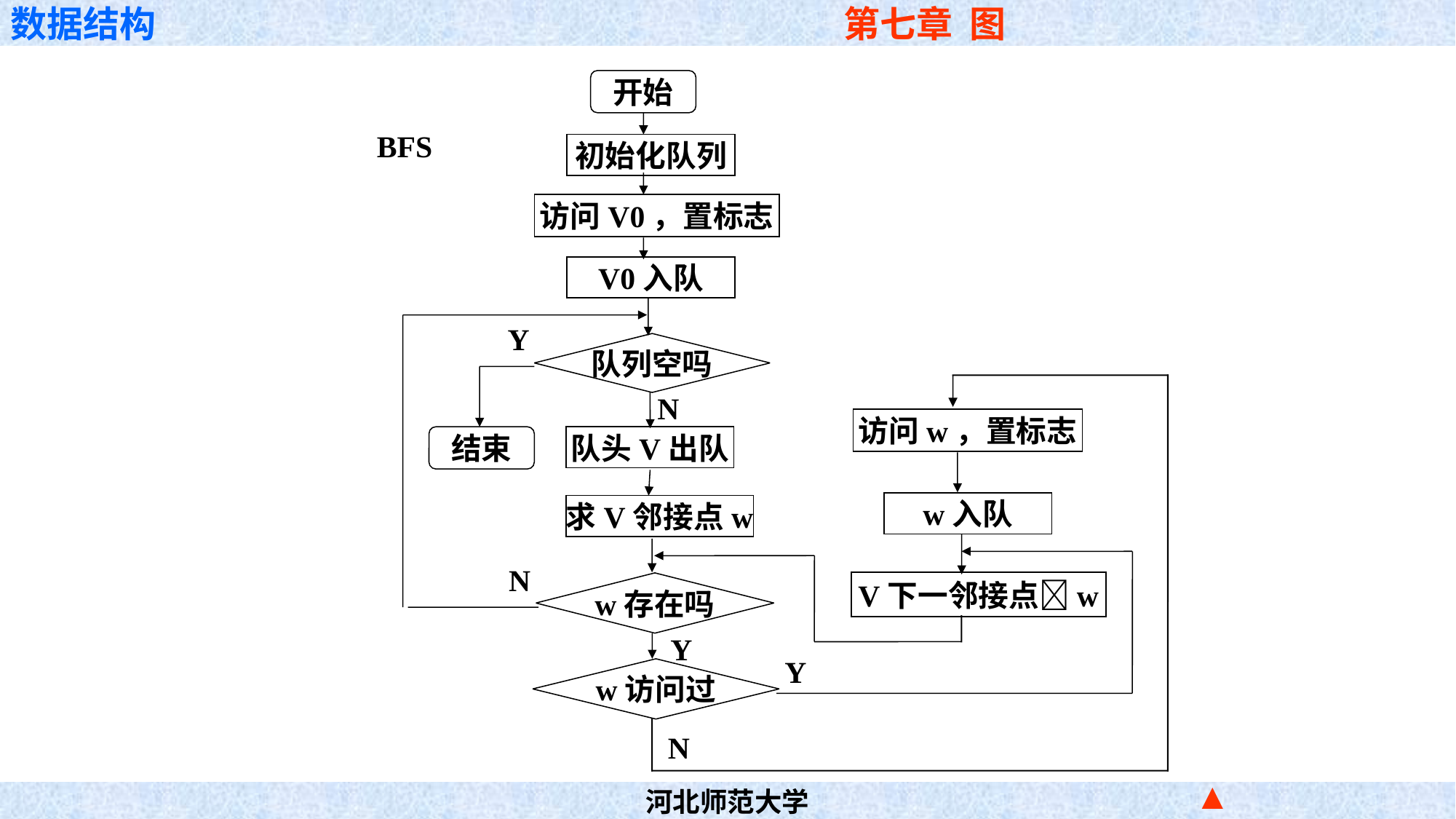

开始

BFS
初始化队列

访问V0，置标志

V0入队

Y
队列空吗

N

访问w，置标志
结束
队头V出队

w入队
求V邻接点w

N

V下一邻接点⇒w
w存在吗

Y

Y
w访问过

N

▲